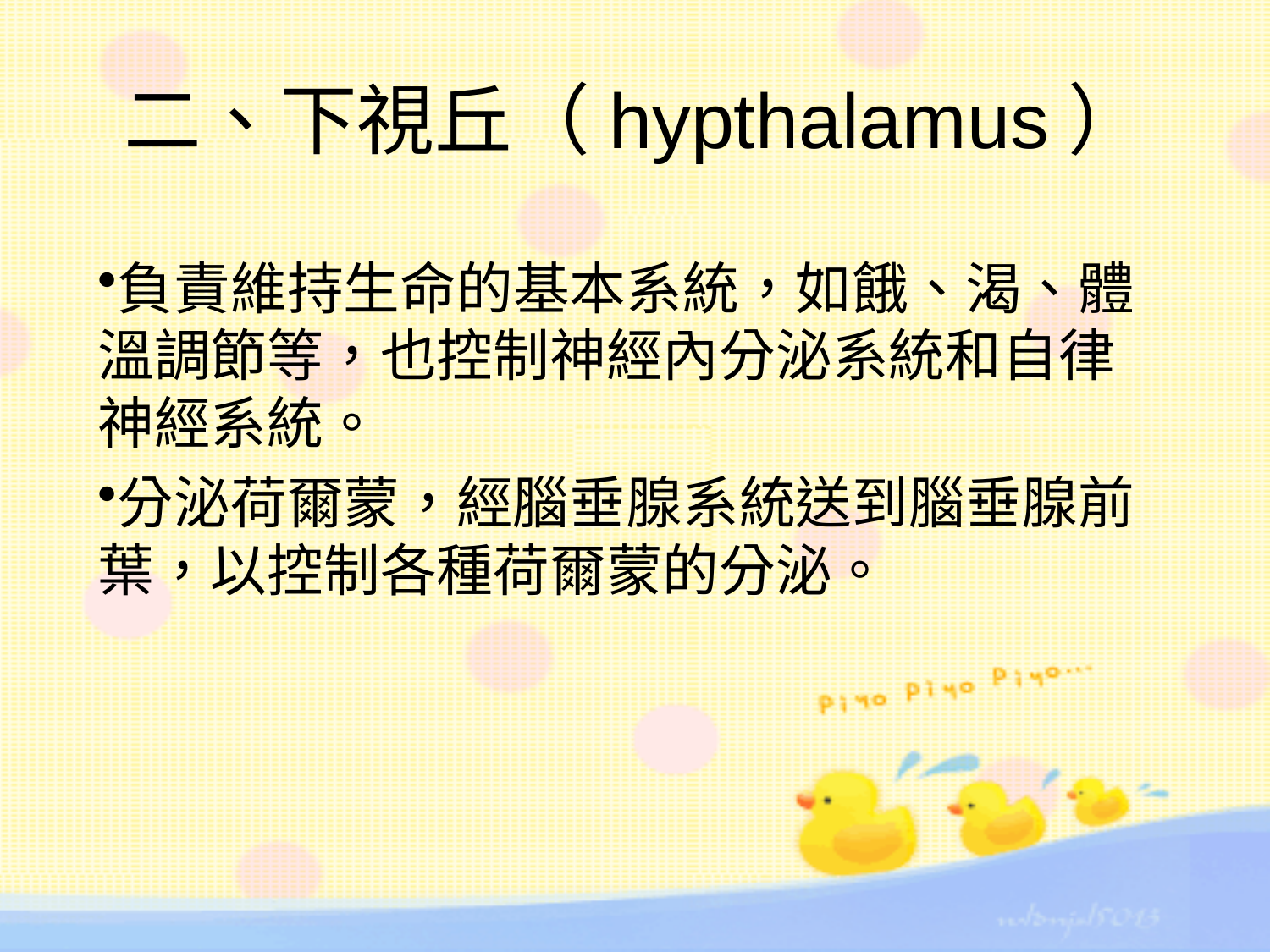

# 二、下視丘（hypthalamus）
負責維持生命的基本系統，如餓、渴、體溫調節等，也控制神經內分泌系統和自律神經系統。
分泌荷爾蒙，經腦垂腺系統送到腦垂腺前葉，以控制各種荷爾蒙的分泌。